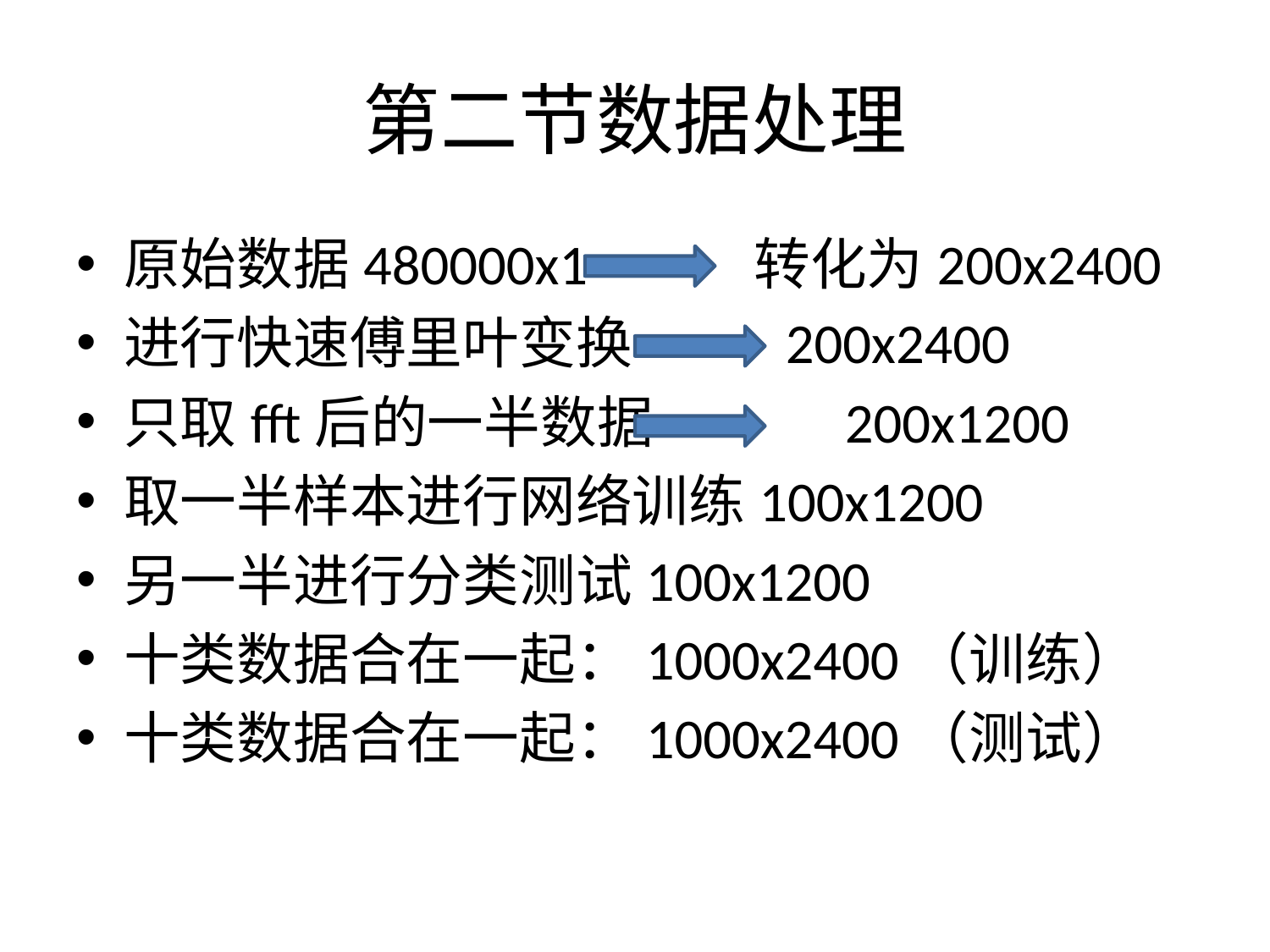

# 第二节数据处理
原始数据480000x1            转化为200x2400
进行快速傅里叶变换           200x2400
只取fft后的一半数据              200x1200
取一半样本进行网络训练100x1200
另一半进行分类测试100x1200
十类数据合在一起：1000x2400（训练）
十类数据合在一起：1000x2400（测试）